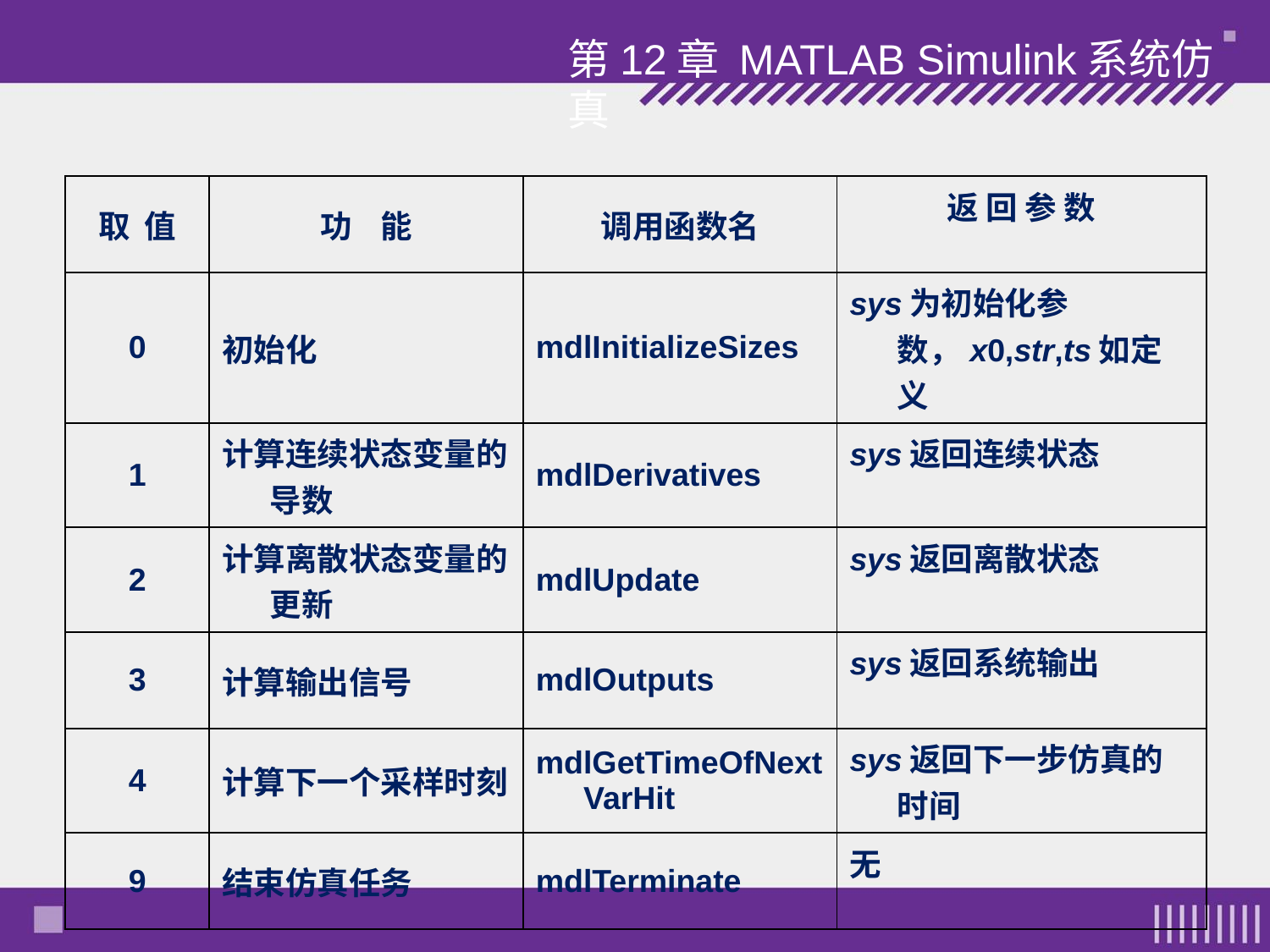

第12章 MATLAB Simulink系统仿真
| 取 值 | 功 能 | 调用函数名 | 返 回 参 数 |
| --- | --- | --- | --- |
| 0 | 初始化 | mdlInitializeSizes | sys为初始化参数，x0,str,ts如定义 |
| 1 | 计算连续状态变量的导数 | mdlDerivatives | sys返回连续状态 |
| 2 | 计算离散状态变量的更新 | mdlUpdate | sys返回离散状态 |
| 3 | 计算输出信号 | mdlOutputs | sys返回系统输出 |
| 4 | 计算下一个采样时刻 | mdlGetTimeOfNextVarHit | sys返回下一步仿真的时间 |
| 9 | 结束仿真任务 | mdlTerminate | 无 |